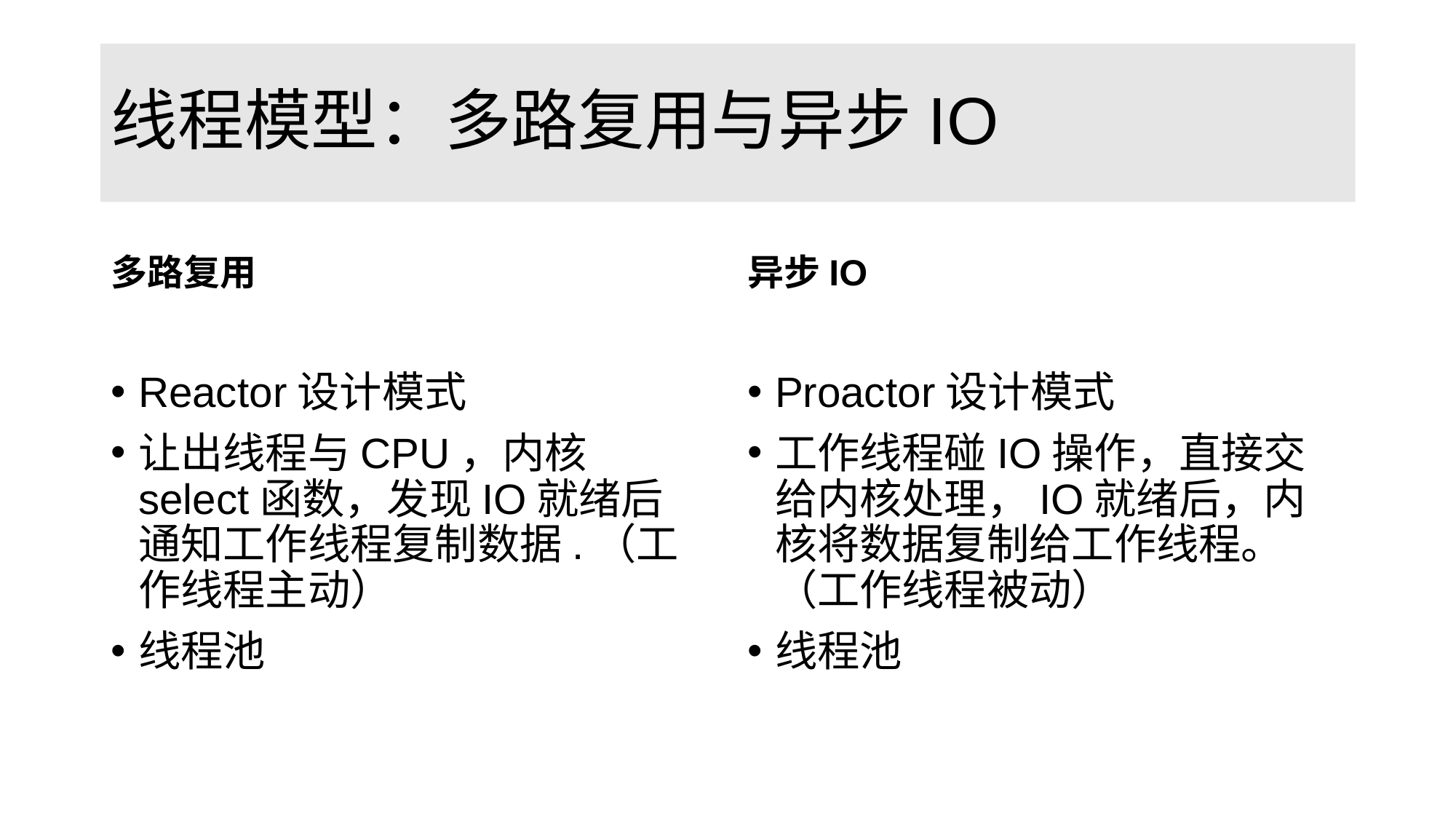

# 线程模型：多路复用与异步IO
多路复用
异步IO

Reactor设计模式
让出线程与CPU，内核select函数，发现IO就绪后通知工作线程复制数据.（工作线程主动）
线程池

Proactor设计模式
工作线程碰IO操作，直接交给内核处理，IO就绪后，内核将数据复制给工作线程。（工作线程被动）
线程池